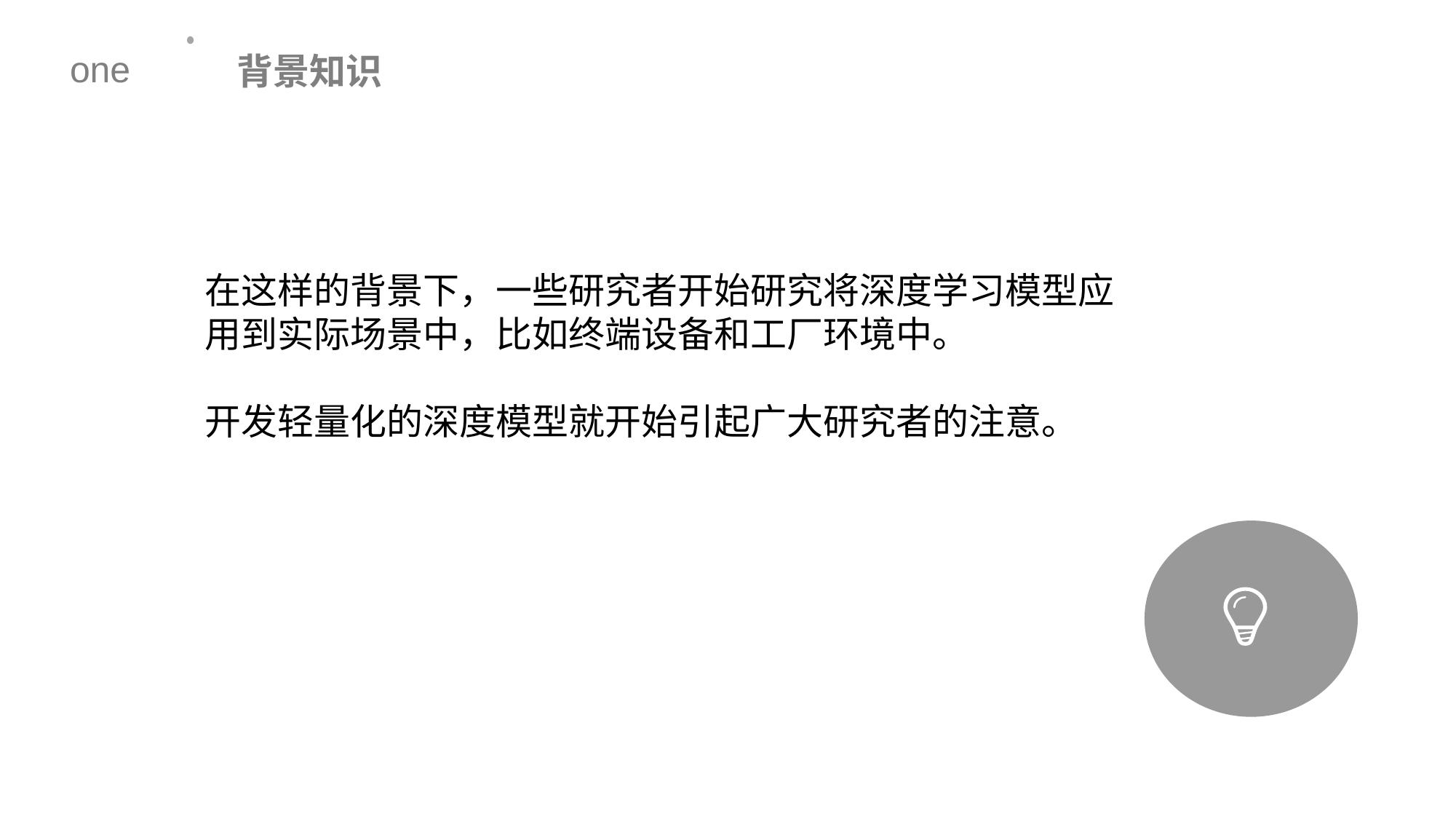

背景知识

one
在这样的背景下，一些研究者开始研究将深度学习模型应用到实际场景中，比如终端设备和工厂环境中。

开发轻量化的深度模型就开始引起广大研究者的注意。